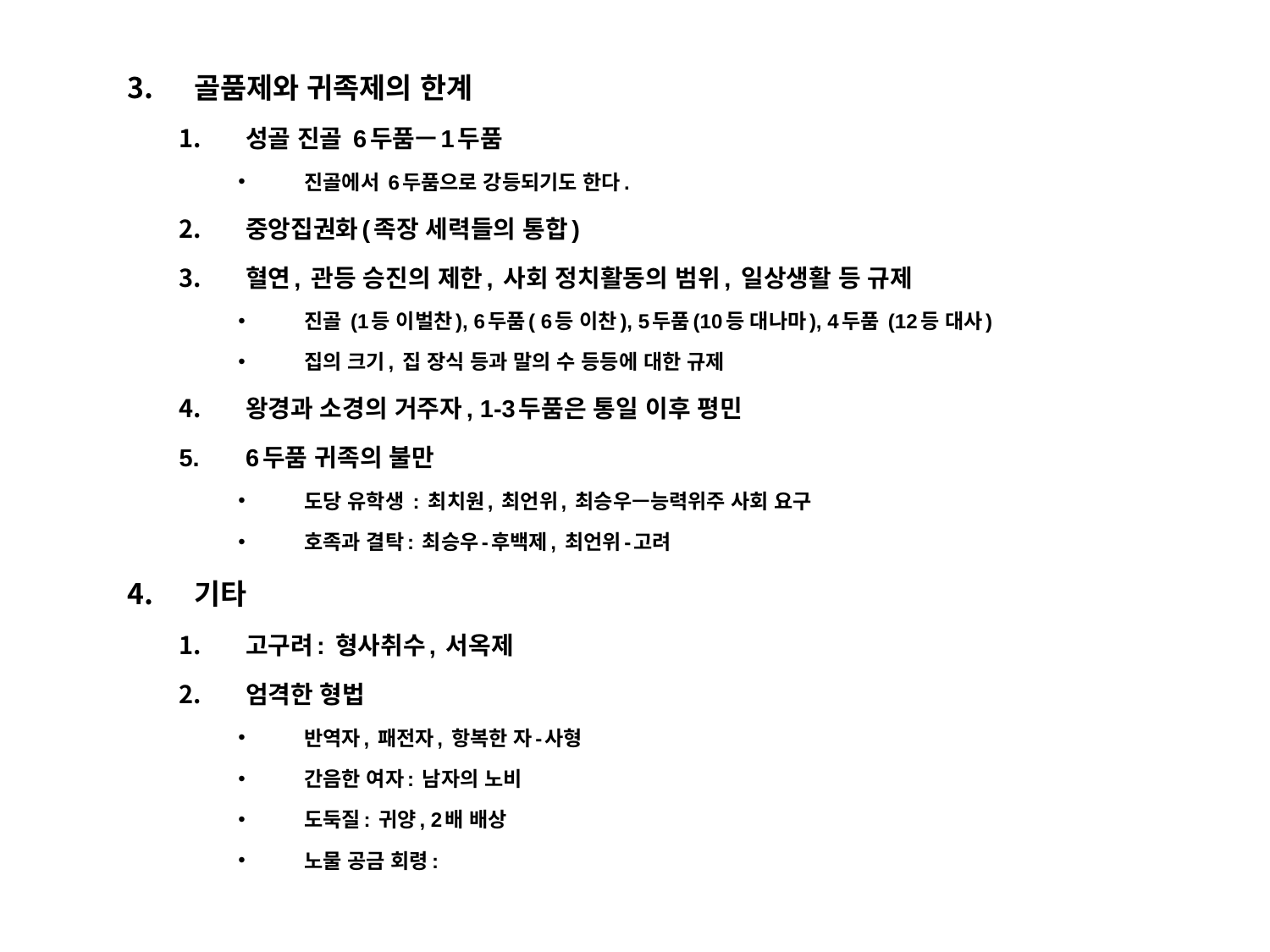

골품제와 귀족제의 한계
성골 진골 6두품—1두품
진골에서 6두품으로 강등되기도 한다.
중앙집권화(족장 세력들의 통합)
혈연, 관등 승진의 제한, 사회 정치활동의 범위, 일상생활 등 규제
진골 (1등 이벌찬), 6두품( 6등 이찬), 5두품(10등 대나마), 4두품 (12등 대사)
집의 크기, 집 장식 등과 말의 수 등등에 대한 규제
왕경과 소경의 거주자, 1-3두품은 통일 이후 평민
6두품 귀족의 불만
도당 유학생 : 최치원, 최언위, 최승우—능력위주 사회 요구
호족과 결탁: 최승우-후백제, 최언위-고려
기타
고구려: 형사취수, 서옥제
엄격한 형법
반역자, 패전자, 항복한 자-사형
간음한 여자: 남자의 노비
도둑질: 귀양, 2배 배상
노물 공금 회령: